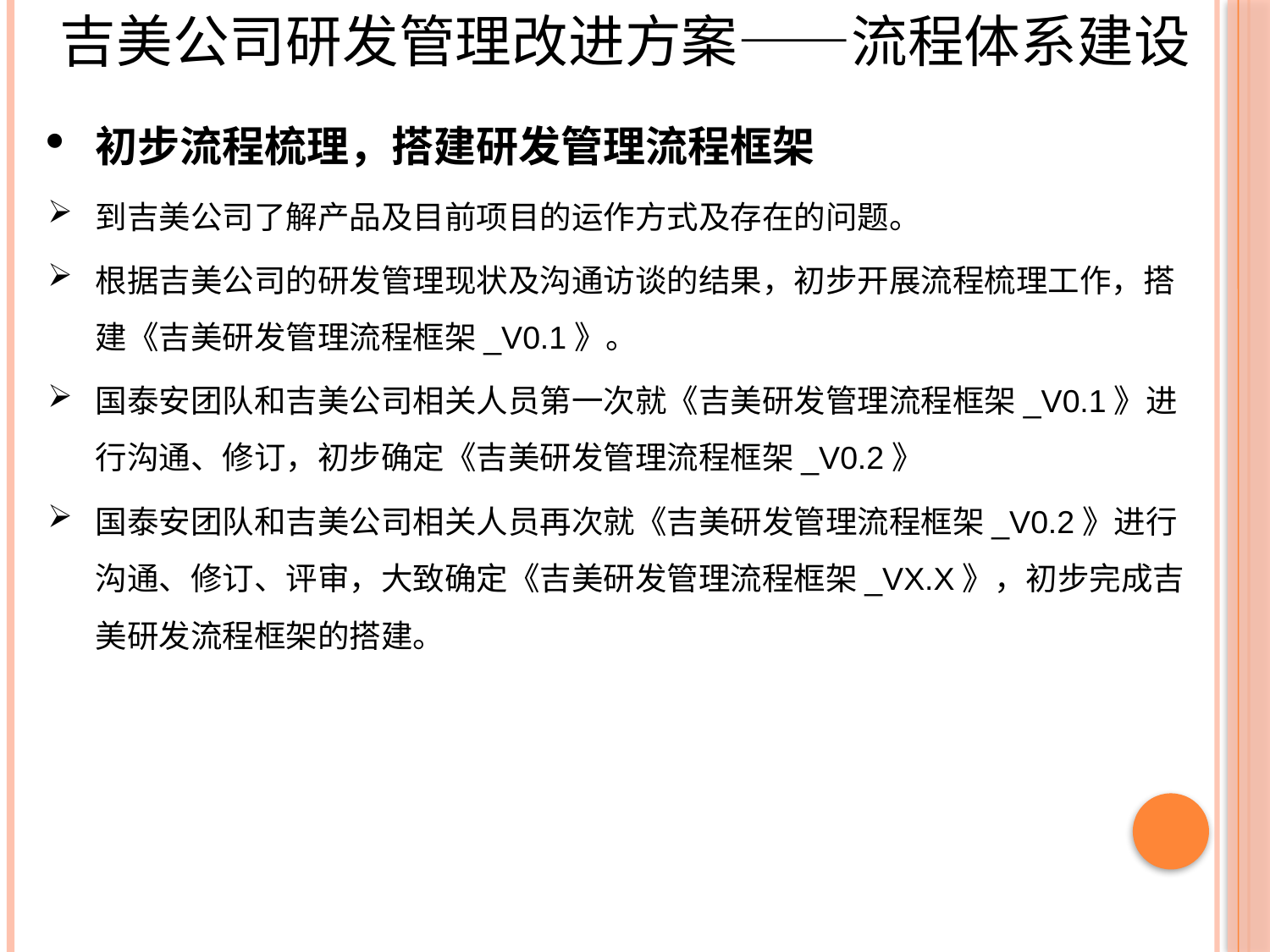

吉美公司研发管理改进方案——流程体系建设
初步流程梳理，搭建研发管理流程框架
到吉美公司了解产品及目前项目的运作方式及存在的问题。
根据吉美公司的研发管理现状及沟通访谈的结果，初步开展流程梳理工作，搭建《吉美研发管理流程框架_V0.1》。
国泰安团队和吉美公司相关人员第一次就《吉美研发管理流程框架_V0.1》进行沟通、修订，初步确定《吉美研发管理流程框架_V0.2》
国泰安团队和吉美公司相关人员再次就《吉美研发管理流程框架_V0.2》进行沟通、修订、评审，大致确定《吉美研发管理流程框架_VX.X》，初步完成吉美研发流程框架的搭建。